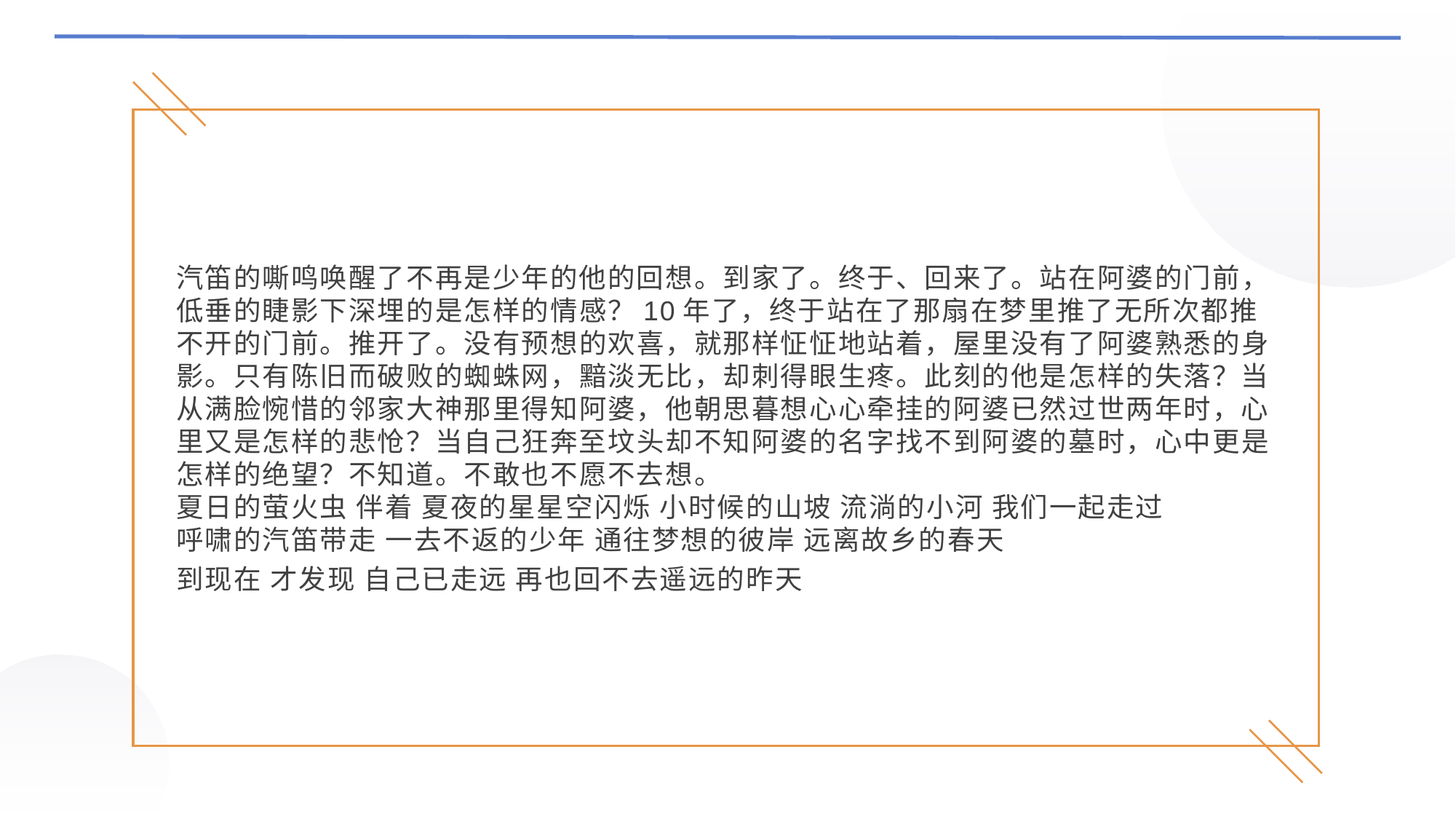

汽笛的嘶鸣唤醒了不再是少年的他的回想。到家了。终于、回来了。站在阿婆的门前，低垂的睫影下深埋的是怎样的情感？10年了，终于站在了那扇在梦里推了无所次都推不开的门前。推开了。没有预想的欢喜，就那样怔怔地站着，屋里没有了阿婆熟悉的身影。只有陈旧而破败的蜘蛛网，黯淡无比，却刺得眼生疼。此刻的他是怎样的失落？当从满脸惋惜的邻家大神那里得知阿婆，他朝思暮想心心牵挂的阿婆已然过世两年时，心里又是怎样的悲怆？当自己狂奔至坟头却不知阿婆的名字找不到阿婆的墓时，心中更是怎样的绝望？不知道。不敢也不愿不去想。
夏日的萤火虫 伴着 夏夜的星星空闪烁 小时候的山坡 流淌的小河 我们一起走过
呼啸的汽笛带走 一去不返的少年 通往梦想的彼岸 远离故乡的春天
到现在 才发现 自己已走远 再也回不去遥远的昨天